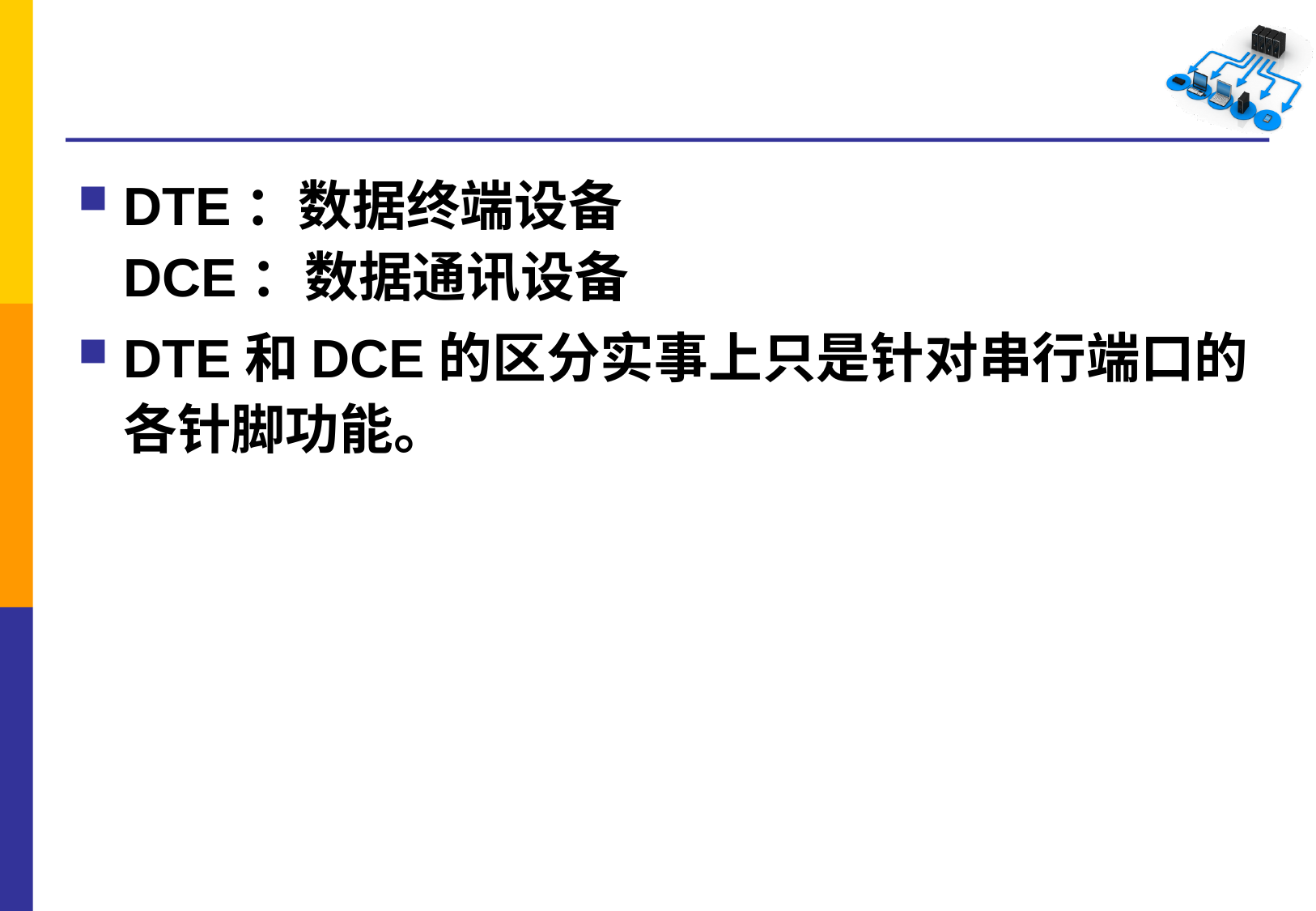

#
DTE：数据终端设备
DCE：数据通讯设备
DTE和DCE的区分实事上只是针对串行端口的各针脚功能。